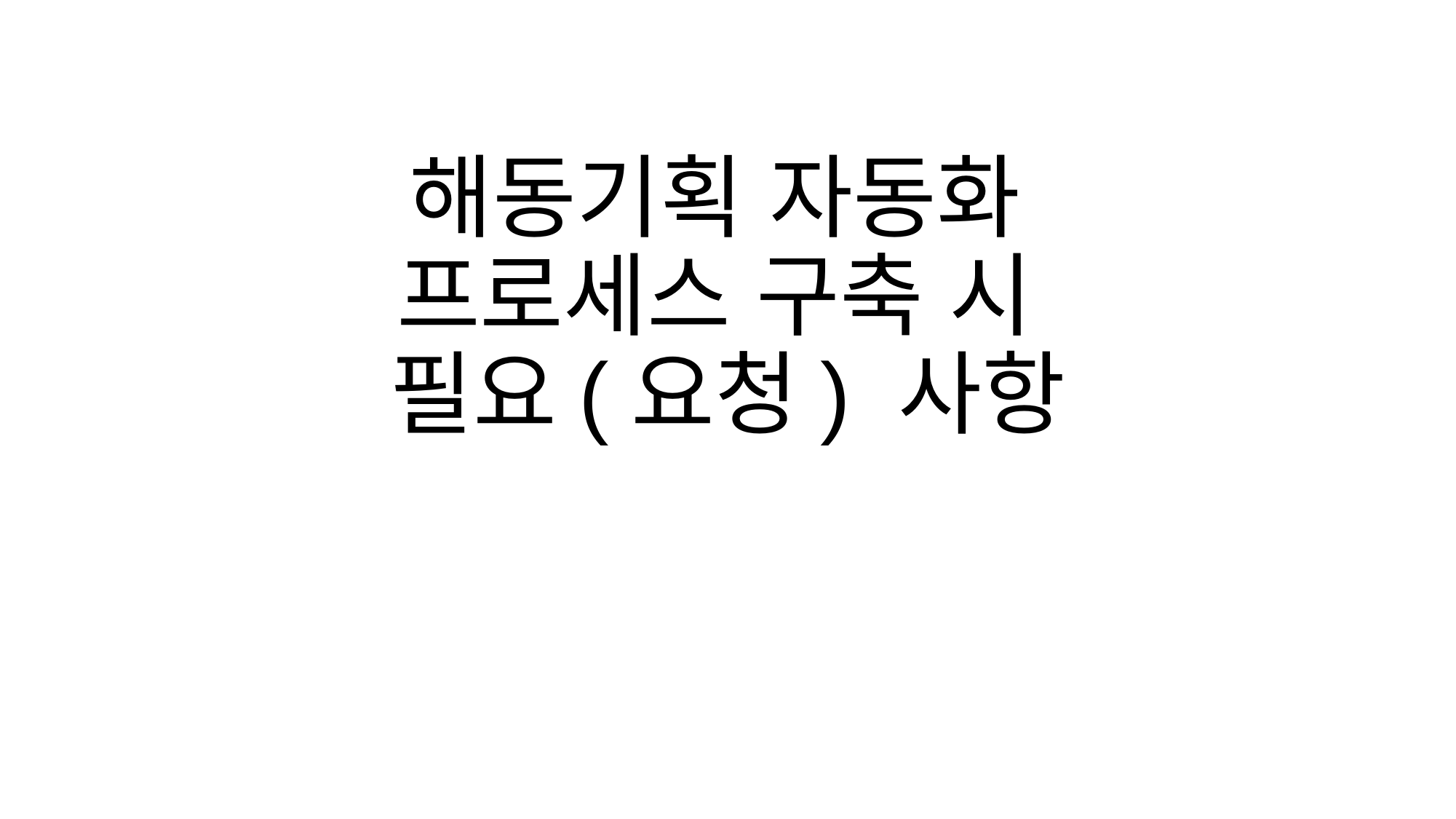

# 해동기획 자동화 프로세스 구축 시 필요(요청) 사항